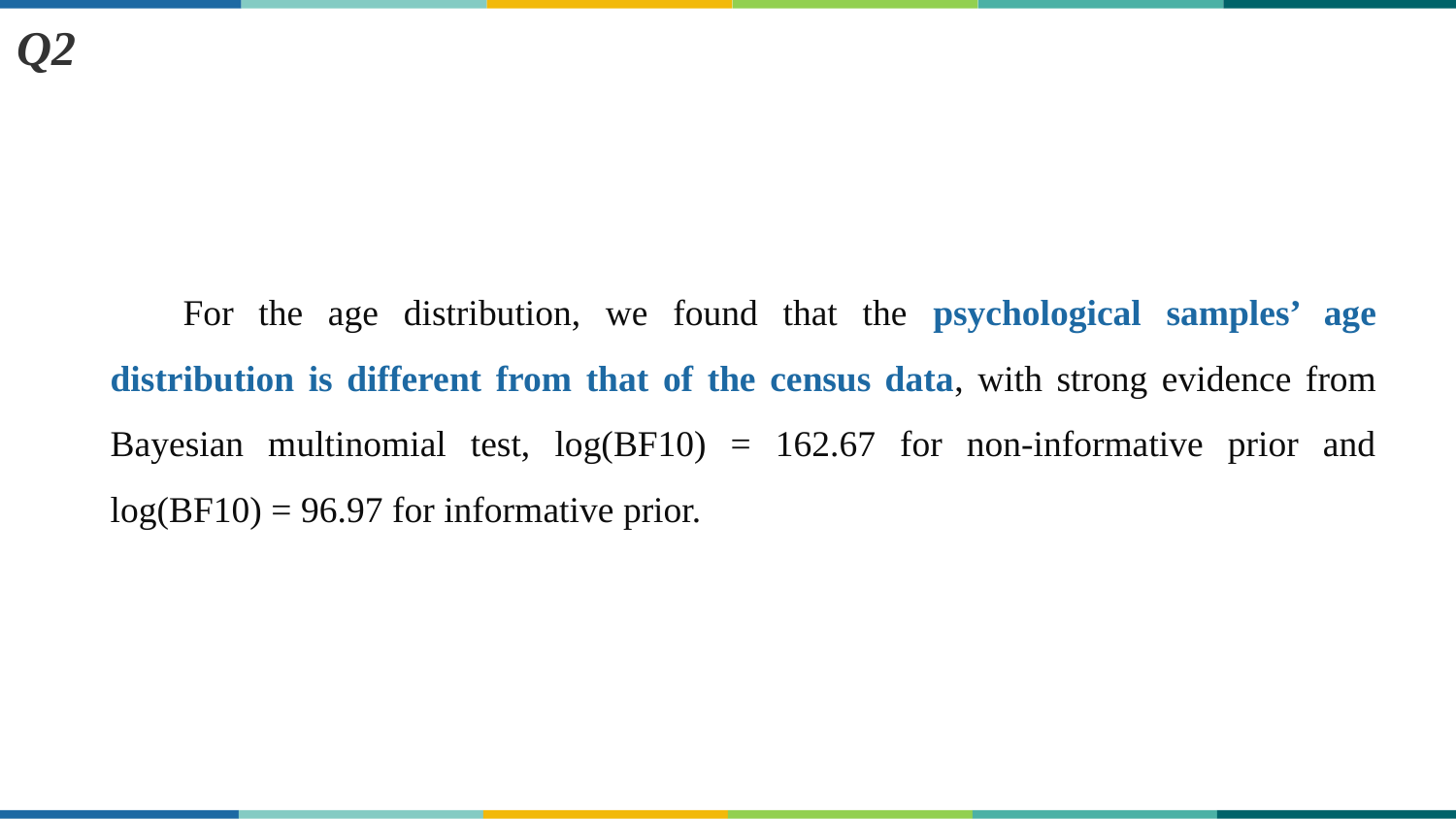

Q2
For the age distribution, we found that the psychological samples’ age distribution is different from that of the census data, with strong evidence from Bayesian multinomial test, log(BF10) = 162.67 for non-informative prior and log(BF10) = 96.97 for informative prior.

华中师范大学研究生会